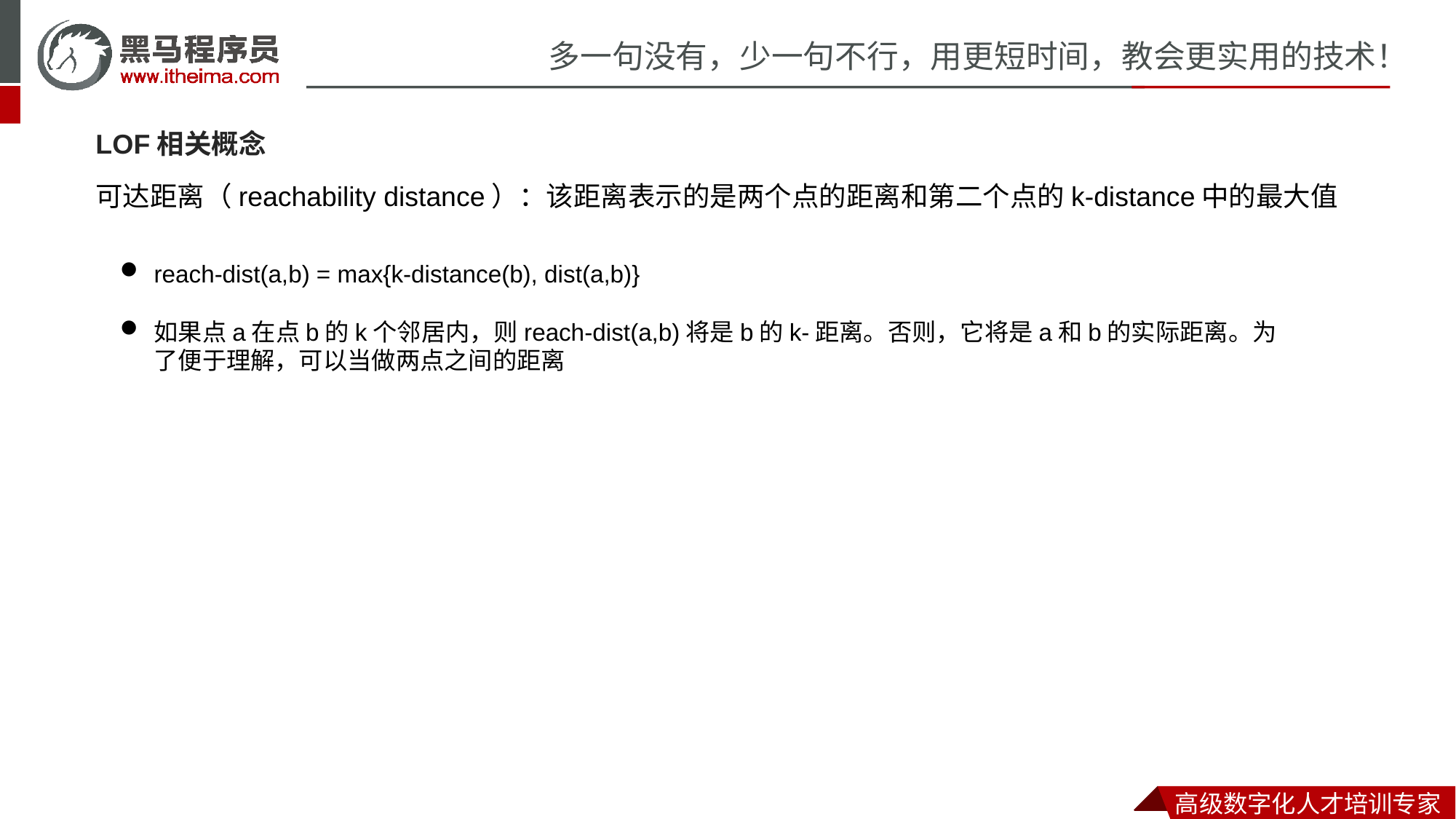

LOF相关概念
可达距离（reachability distance）：该距离表示的是两个点的距离和第二个点的k-distance中的最大值
reach-dist(a,b) = max{k-distance(b), dist(a,b)}

如果点a在点b的k个邻居内，则reach-dist(a,b)将是b的k-距离。否则，它将是a和b的实际距离。为了便于理解，可以当做两点之间的距离